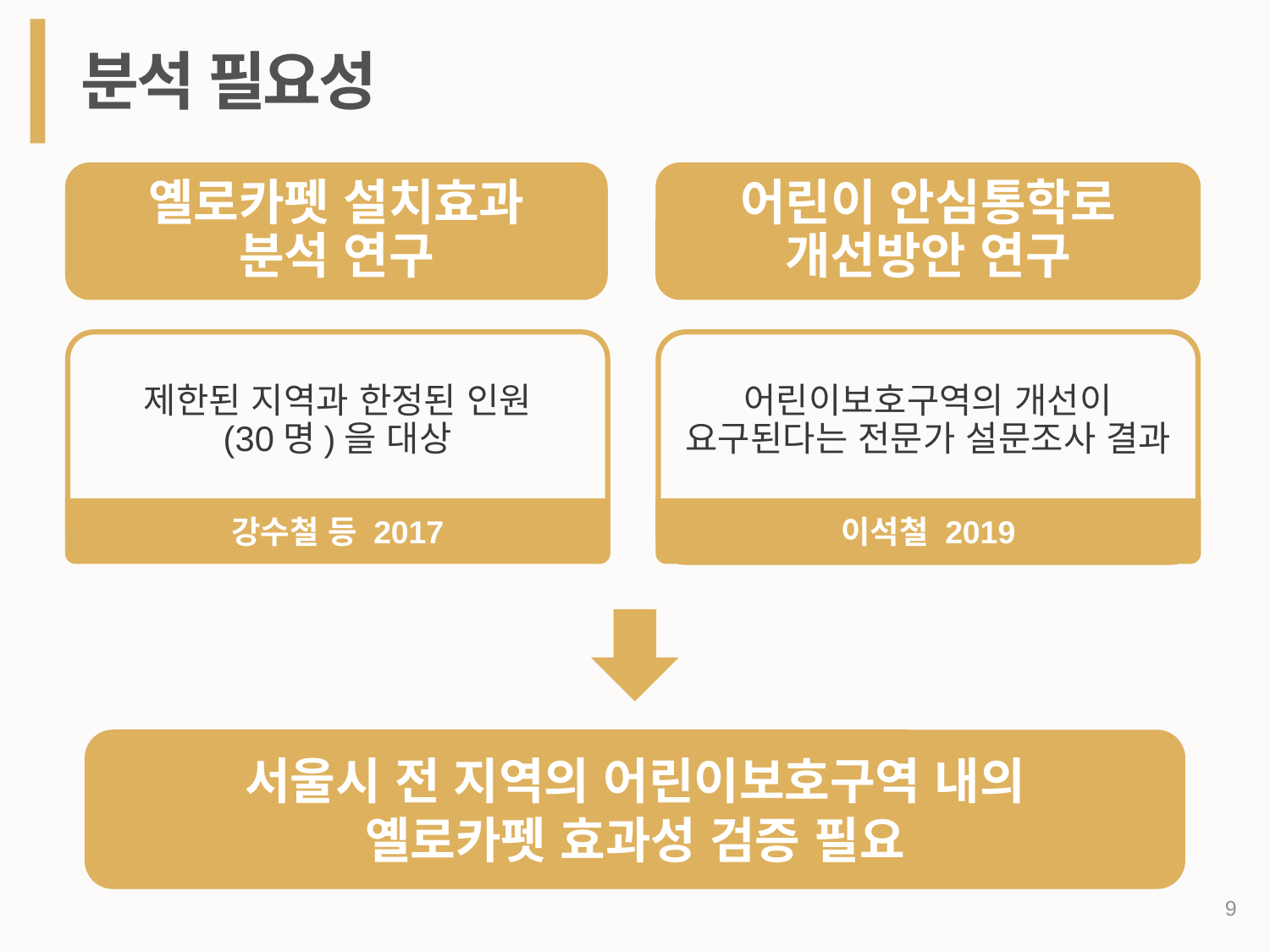

분석 필요성
옐로카펫 설치효과
분석 연구
어린이 안심통학로
개선방안 연구

어린이보호구역의 개선이 요구된다는 전문가 설문조사 결과

제한된 지역과 한정된 인원
(30명)을 대상

강수철 등 2017

이석철 2019

서울시 전 지역의 어린이보호구역 내의
옐로카펫 효과성 검증 필요
9